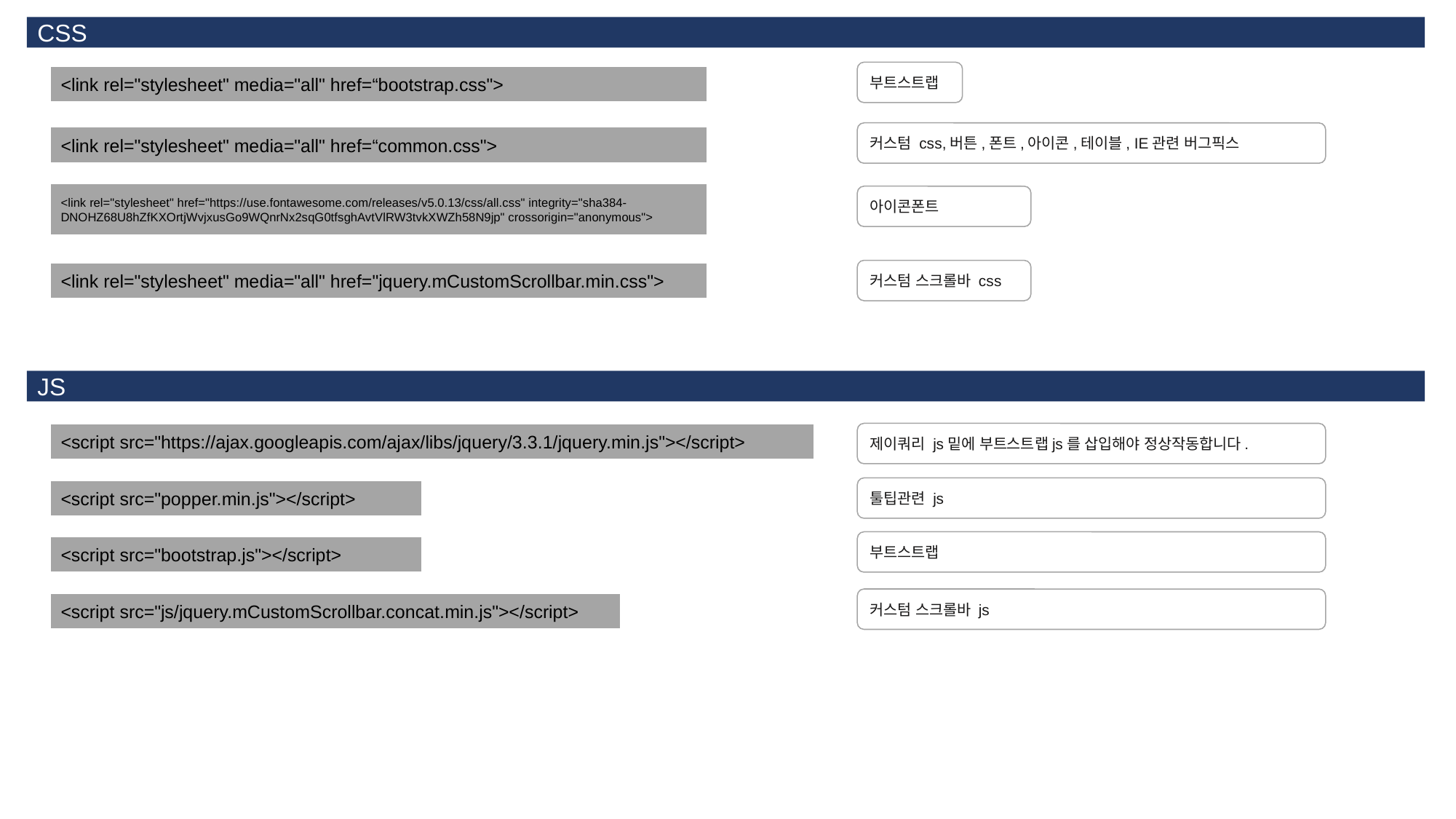

CSS
부트스트랩
<link rel="stylesheet" media="all" href=“bootstrap.css">
커스텀 css,버튼,폰트,아이콘,테이블, IE관련 버그픽스
<link rel="stylesheet" media="all" href=“common.css">
<link rel="stylesheet" href="https://use.fontawesome.com/releases/v5.0.13/css/all.css" integrity="sha384-DNOHZ68U8hZfKXOrtjWvjxusGo9WQnrNx2sqG0tfsghAvtVlRW3tvkXWZh58N9jp" crossorigin="anonymous">
아이콘폰트
커스텀 스크롤바 css
<link rel="stylesheet" media="all" href="jquery.mCustomScrollbar.min.css">
JS
<script src="https://ajax.googleapis.com/ajax/libs/jquery/3.3.1/jquery.min.js"></script>
제이쿼리 js밑에 부트스트랩js를 삽입해야 정상작동합니다.
툴팁관련 js
<script src="popper.min.js"></script>
부트스트랩
<script src="bootstrap.js"></script>
커스텀 스크롤바 js
<script src="js/jquery.mCustomScrollbar.concat.min.js"></script>